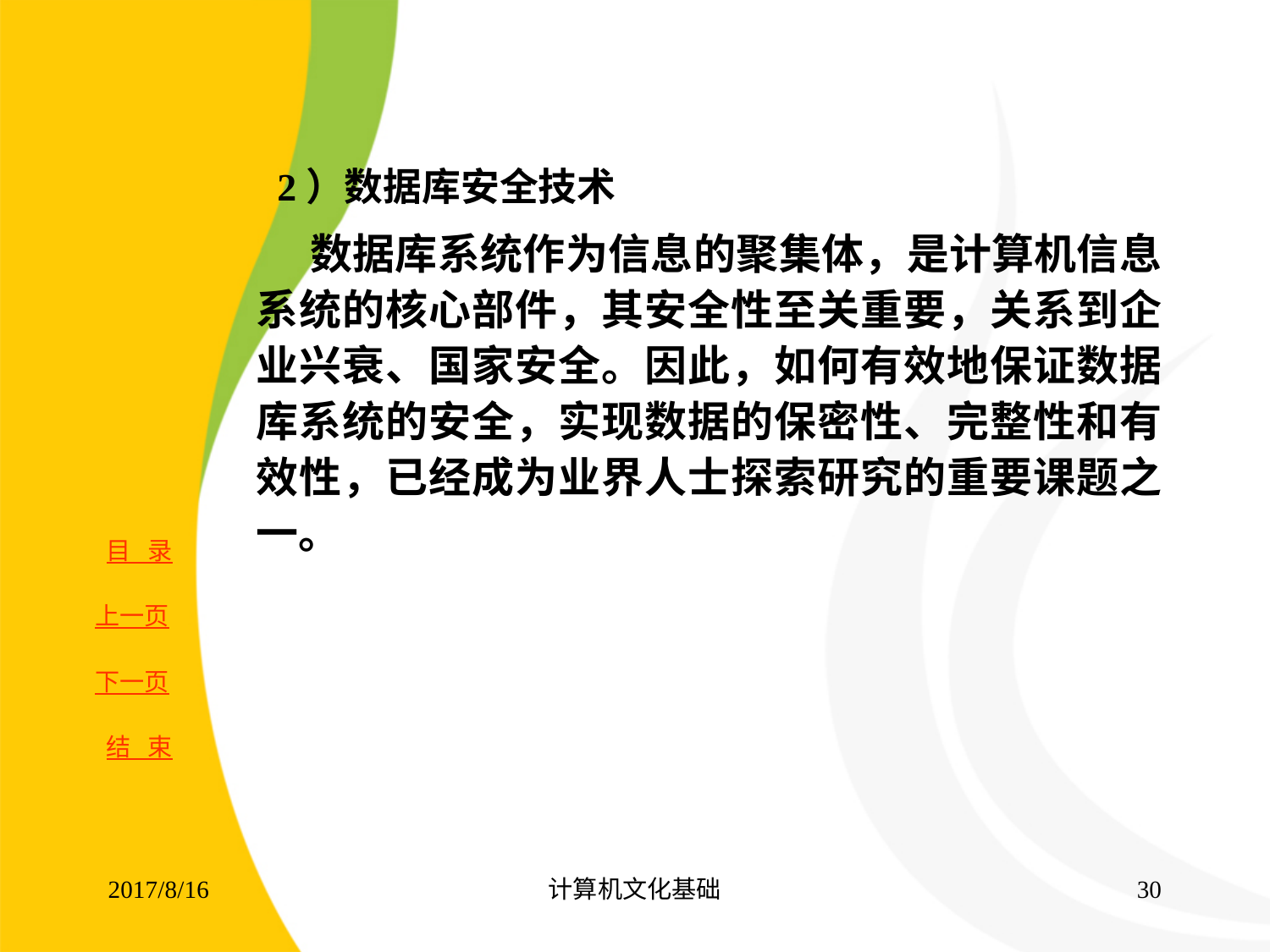

2）数据库安全技术
    数据库系统作为信息的聚集体，是计算机信息系统的核心部件，其安全性至关重要，关系到企业兴衰、国家安全。因此，如何有效地保证数据库系统的安全，实现数据的保密性、完整性和有效性，已经成为业界人士探索研究的重要课题之一。

2017/8/16
计算机文化基础
30